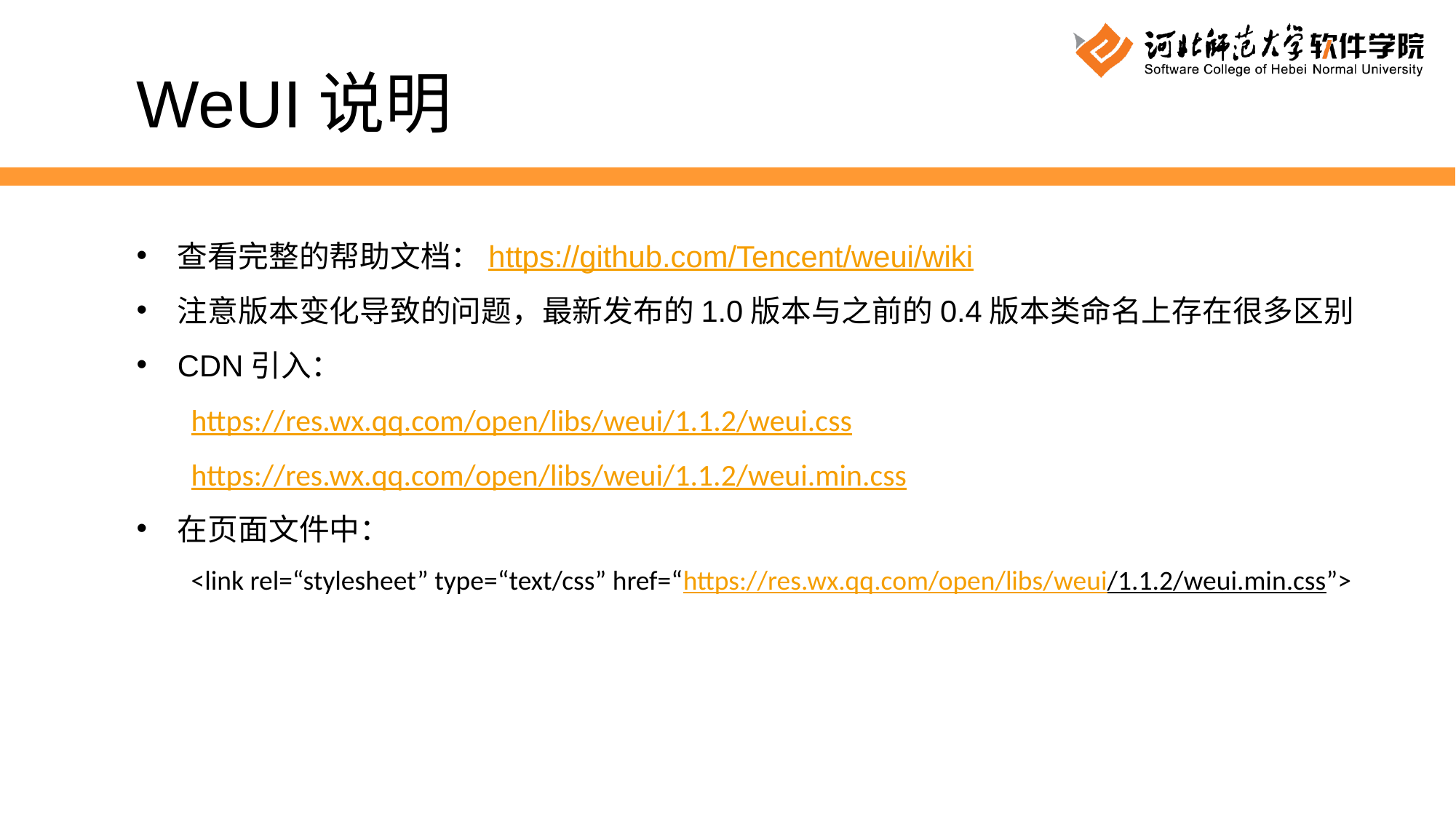

WeUI说明
查看完整的帮助文档：https://github.com/Tencent/weui/wiki
注意版本变化导致的问题，最新发布的1.0版本与之前的0.4版本类命名上存在很多区别
CDN引入：
https://res.wx.qq.com/open/libs/weui/1.1.2/weui.css
https://res.wx.qq.com/open/libs/weui/1.1.2/weui.min.css
在页面文件中：
<link rel=“stylesheet” type=“text/css” href=“https://res.wx.qq.com/open/libs/weui/1.1.2/weui.min.css”>